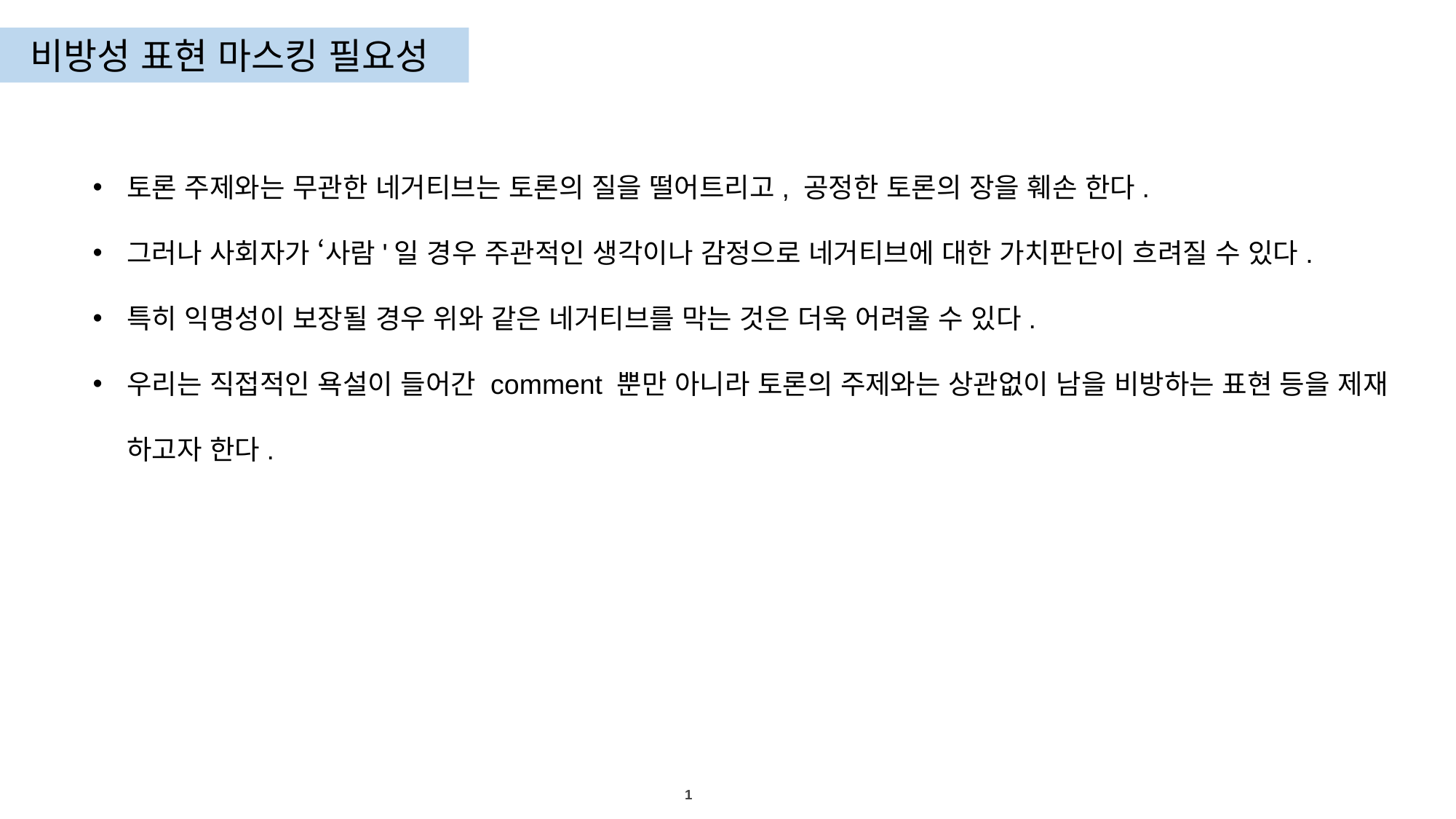

비방성 표현 마스킹 필요성
토론 주제와는 무관한 네거티브는 토론의 질을 떨어트리고, 공정한 토론의 장을 훼손 한다.
그러나 사회자가 ‘사람'일 경우 주관적인 생각이나 감정으로 네거티브에 대한 가치판단이 흐려질 수 있다.
특히 익명성이 보장될 경우 위와 같은 네거티브를 막는 것은 더욱 어려울 수 있다.
우리는 직접적인 욕설이 들어간 comment 뿐만 아니라 토론의 주제와는 상관없이 남을 비방하는 표현 등을 제재 하고자 한다.

1